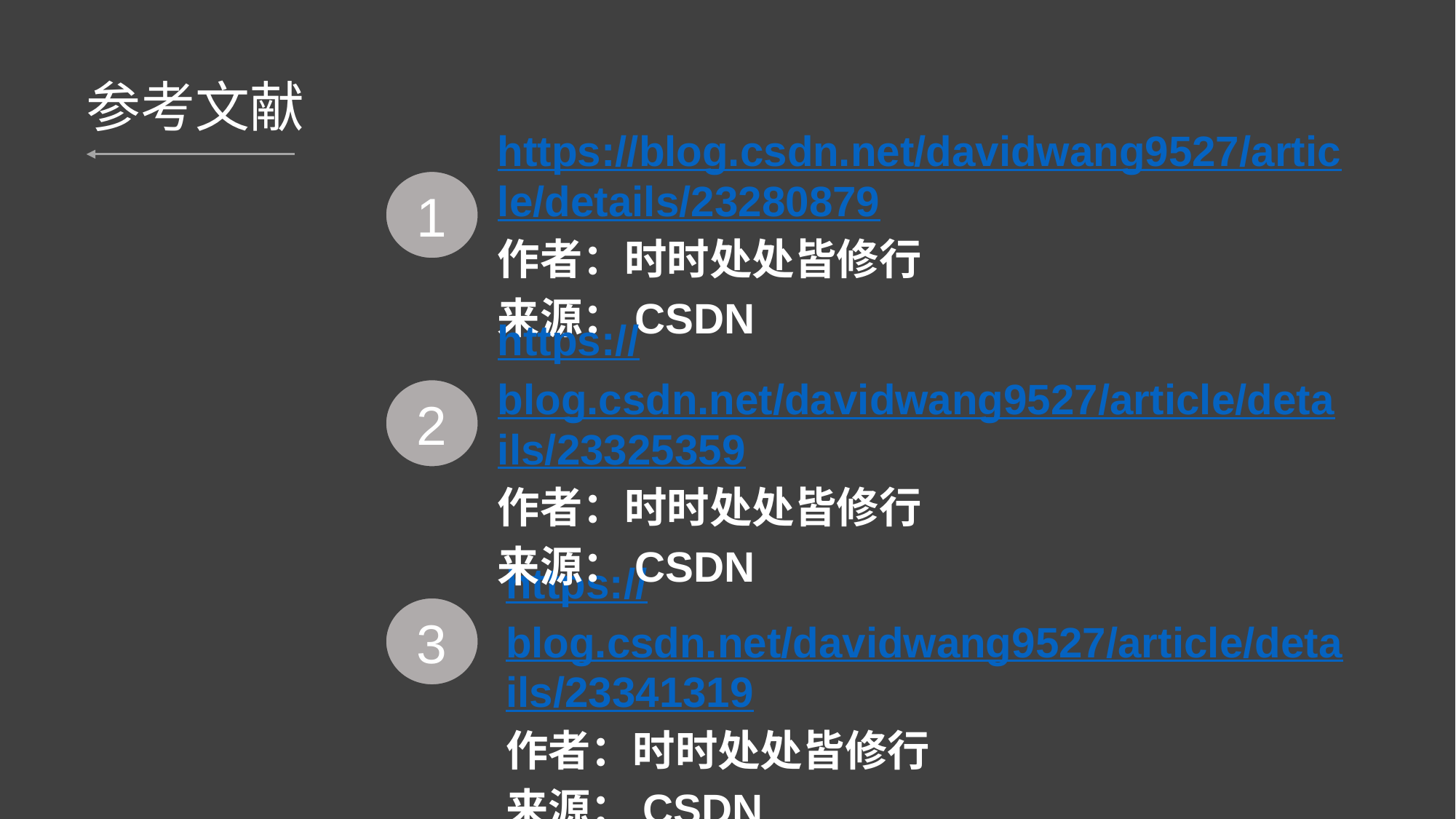

# 参考文献
https://blog.csdn.net/davidwang9527/article/details/23280879
作者：时时处处皆修行
来源：CSDN

1
https://blog.csdn.net/davidwang9527/article/details/23325359
作者：时时处处皆修行
来源：CSDN

2
https://blog.csdn.net/davidwang9527/article/details/23341319
作者：时时处处皆修行
来源：CSDN

3